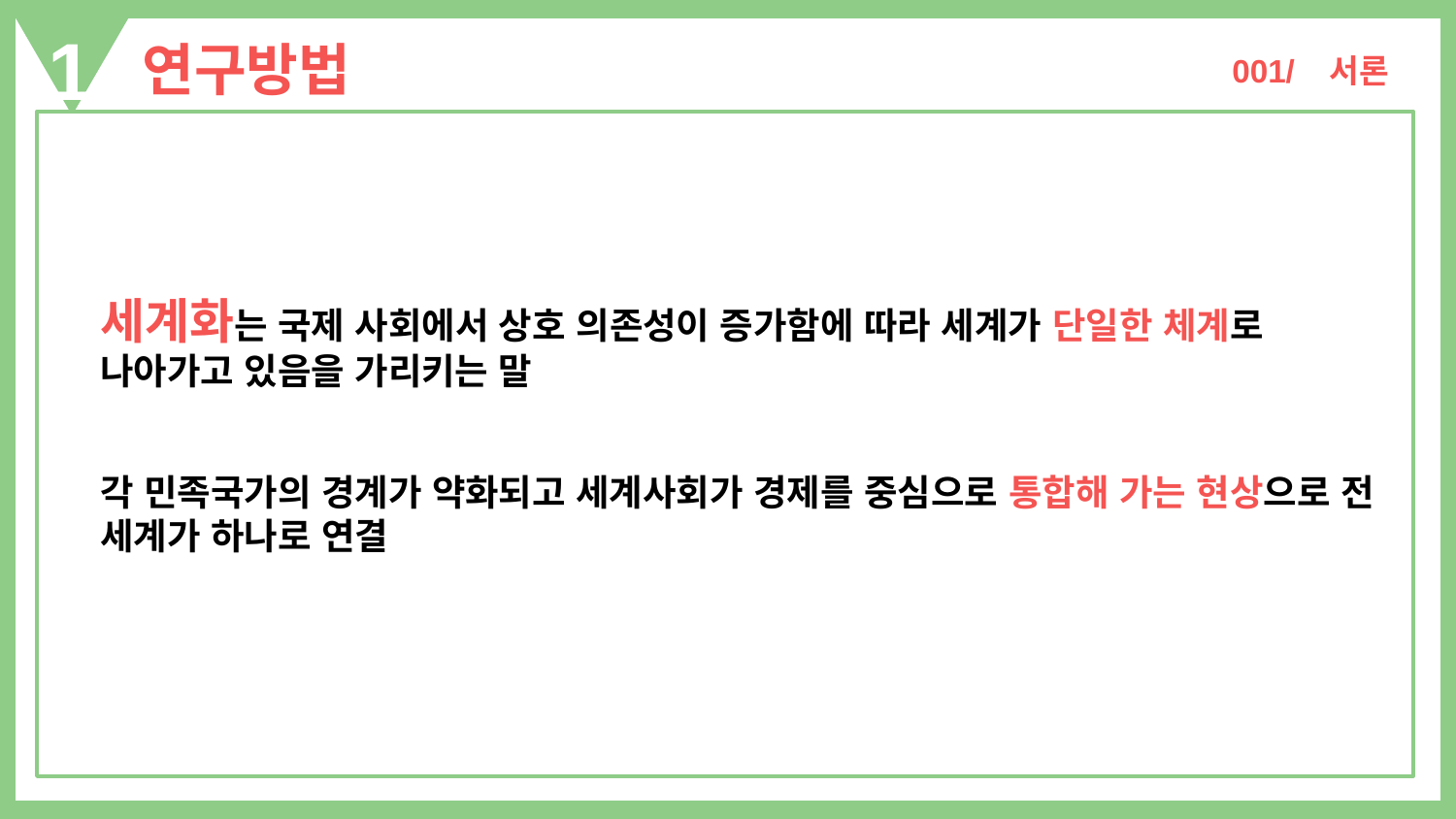

1
연구방법
001/   서론

세계화는 국제 사회에서 상호 의존성이 증가함에 따라 세계가 단일한 체계로 나아가고 있음을 가리키는 말

각 민족국가의 경계가 약화되고 세계사회가 경제를 중심으로 통합해 가는 현상으로 전 세계가 하나로 연결